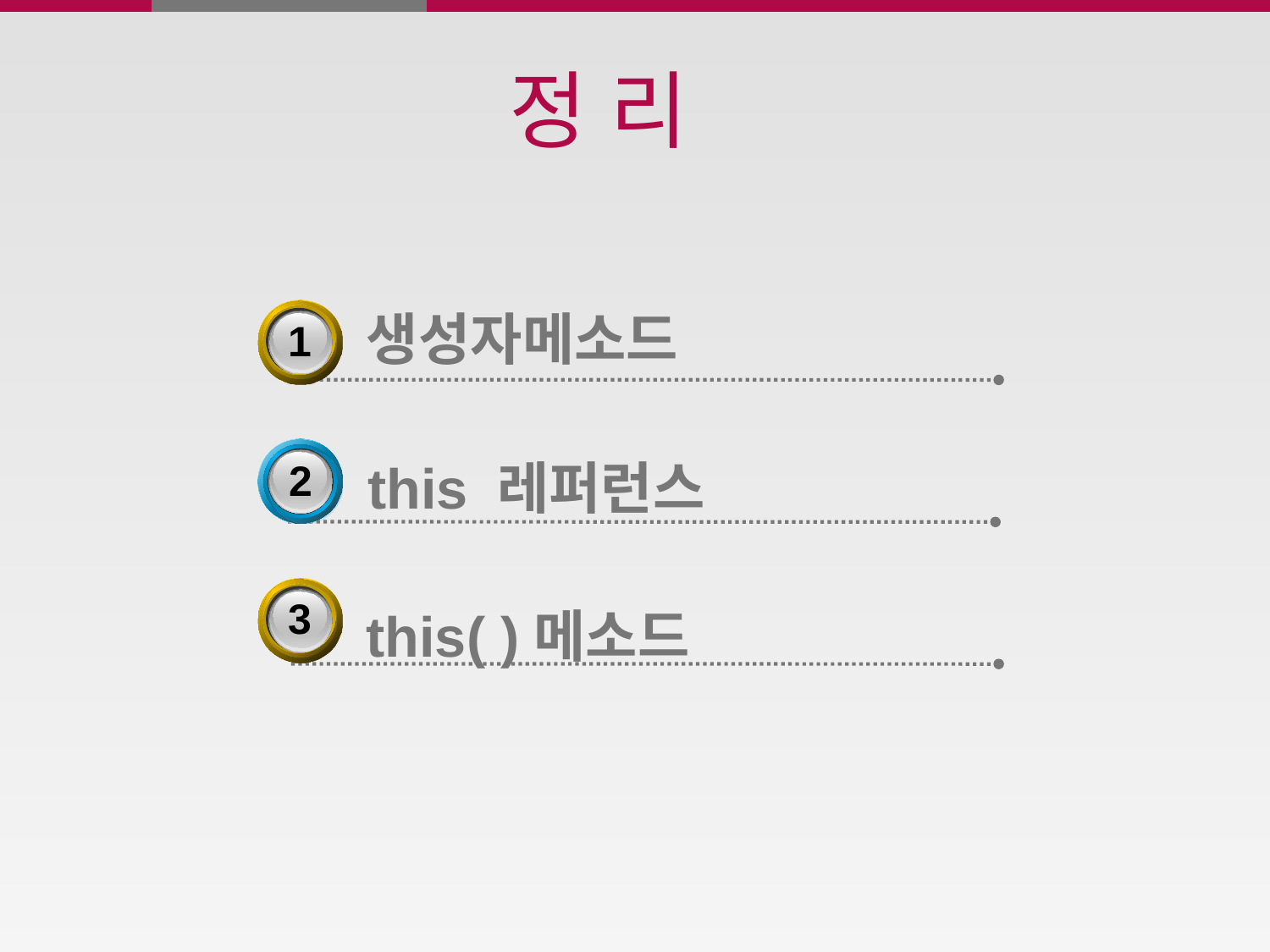

# 정 리
생성자메소드

3

1

2
this 레퍼런스

3

3
this( )메소드